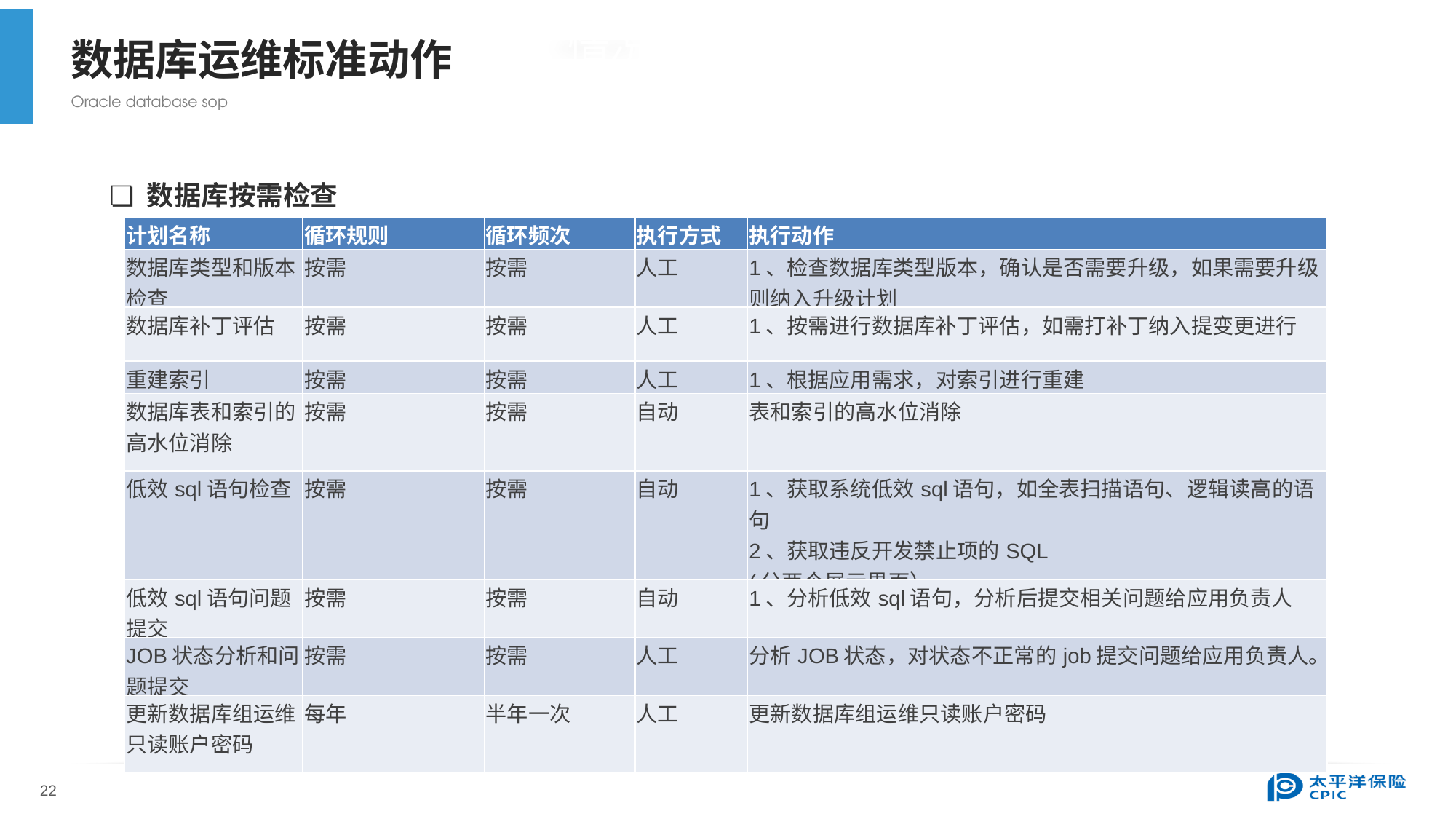

数据库运维标准动作
Oracle database sop
情况
❏ 数据库按需检查
| 计划名称 | 循环规则 | 循环频次 | 执行方式 | 执行动作 |
| --- | --- | --- | --- | --- |
| 数据库类型和版本检查 | 按需 | 按需 | 人工 | 1、检查数据库类型版本，确认是否需要升级，如果需要升级则纳入升级计划 |
| 数据库补丁评估 | 按需 | 按需 | 人工 | 1、按需进行数据库补丁评估，如需打补丁纳入提变更进行 |
| 重建索引 | 按需 | 按需 | 人工 | 1、根据应用需求，对索引进行重建 |
| 数据库表和索引的高水位消除 | 按需 | 按需 | 自动 | 表和索引的高水位消除 |
| 低效sql语句检查 | 按需 | 按需 | 自动 | 1、获取系统低效sql语句，如全表扫描语句、逻辑读高的语句 2、获取违反开发禁止项的SQL (分两个展示界面） |
| 低效sql语句问题提交 | 按需 | 按需 | 自动 | 1、分析低效sql语句，分析后提交相关问题给应用负责人 |
| JOB状态分析和问题提交 | 按需 | 按需 | 人工 | 分析JOB状态，对状态不正常的job提交问题给应用负责人。 |
| 更新数据库组运维只读账户密码 | 每年 | 半年一次 | 人工 | 更新数据库组运维只读账户密码 |